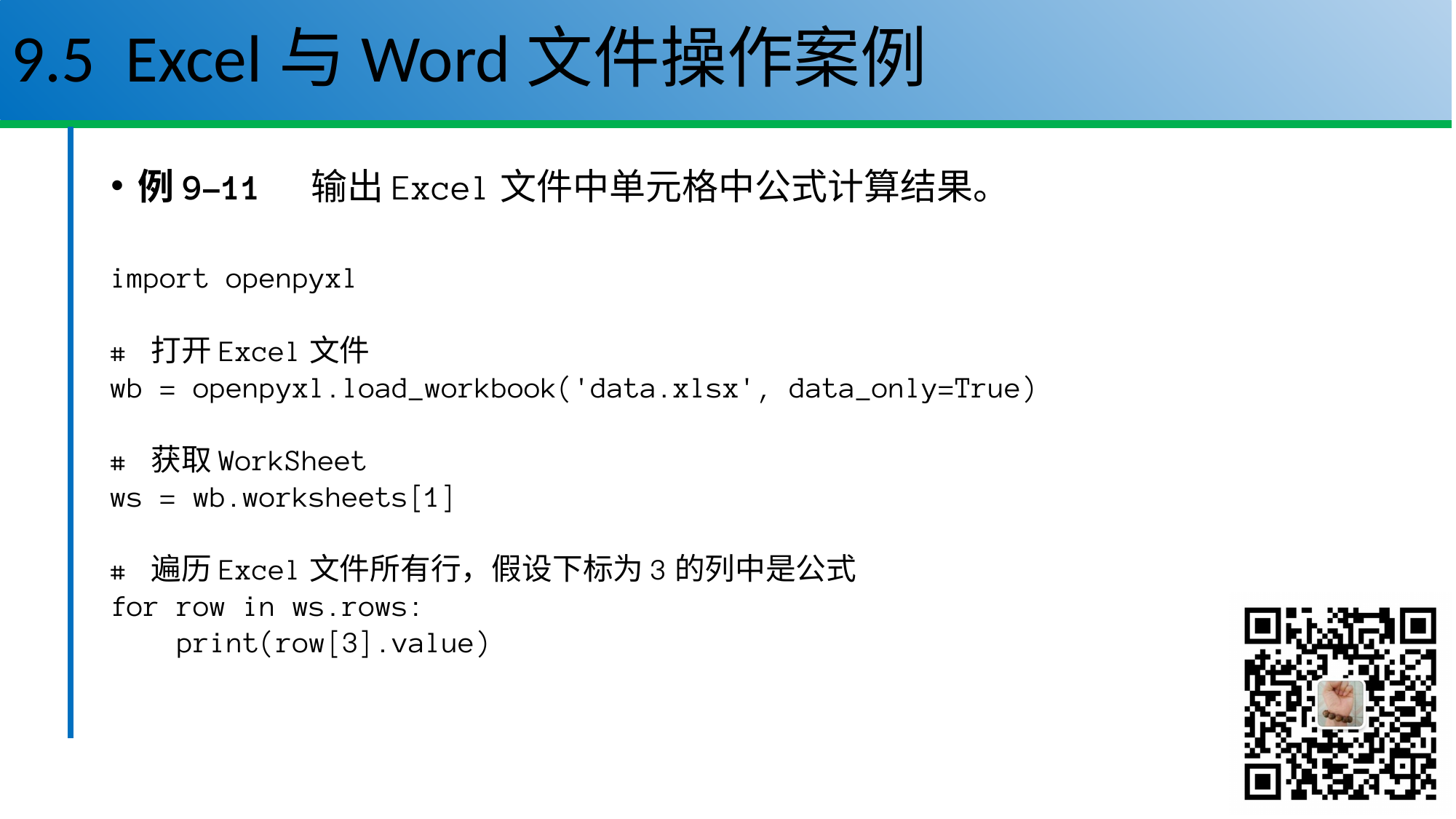

# 9.5  Excel与Word文件操作案例
例9-11  输出Excel文件中单元格中公式计算结果。

import openpyxl

# 打开Excel文件
wb = openpyxl.load_workbook('data.xlsx', data_only=True)

# 获取WorkSheet
ws = wb.worksheets[1]

# 遍历Excel文件所有行，假设下标为3的列中是公式
for row in ws.rows:
    print(row[3].value)
34